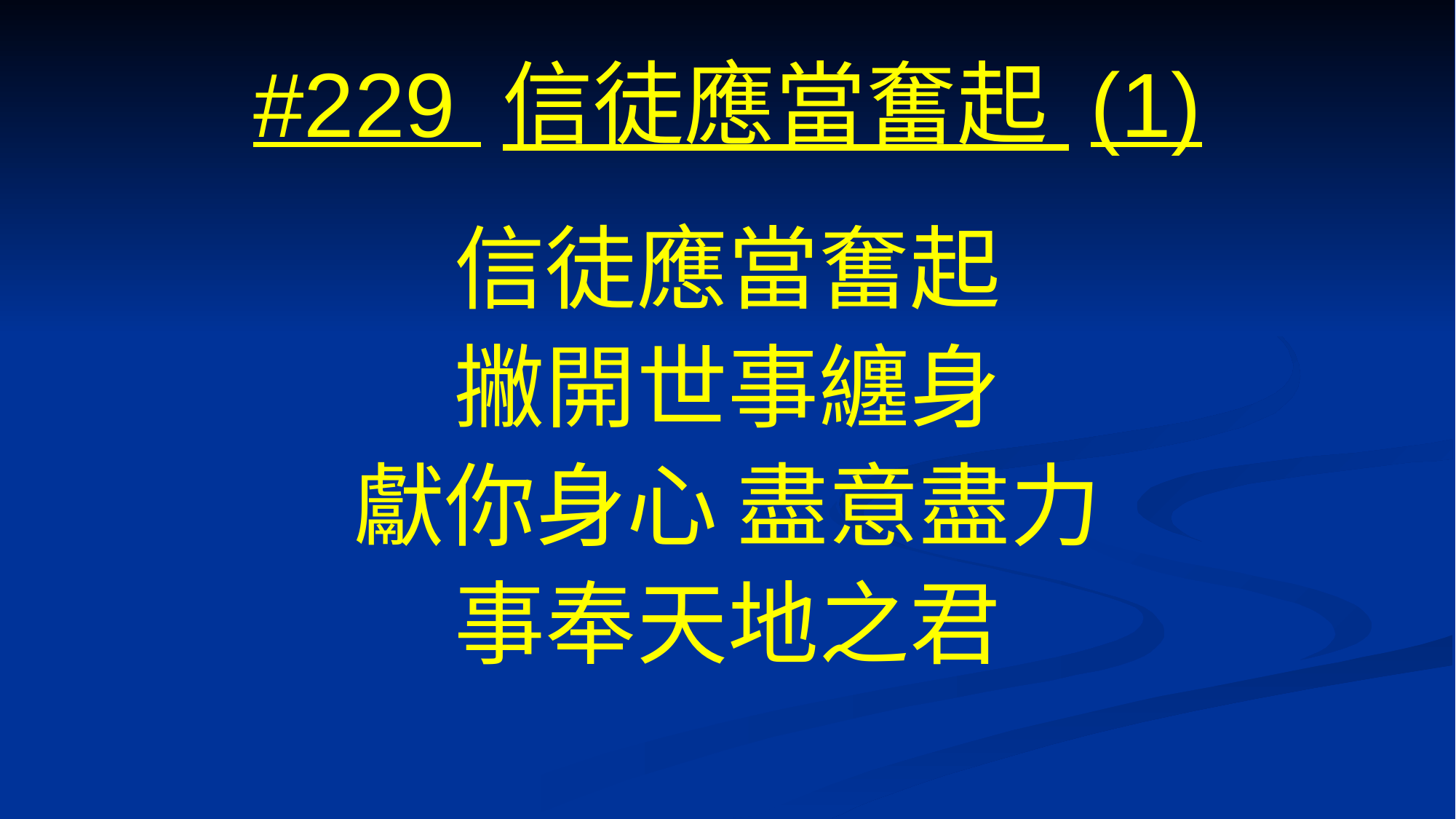

# #229 信徒應當奮起 (1)
信徒應當奮起
撇開世事纏身
獻你身心 盡意盡力
事奉天地之君